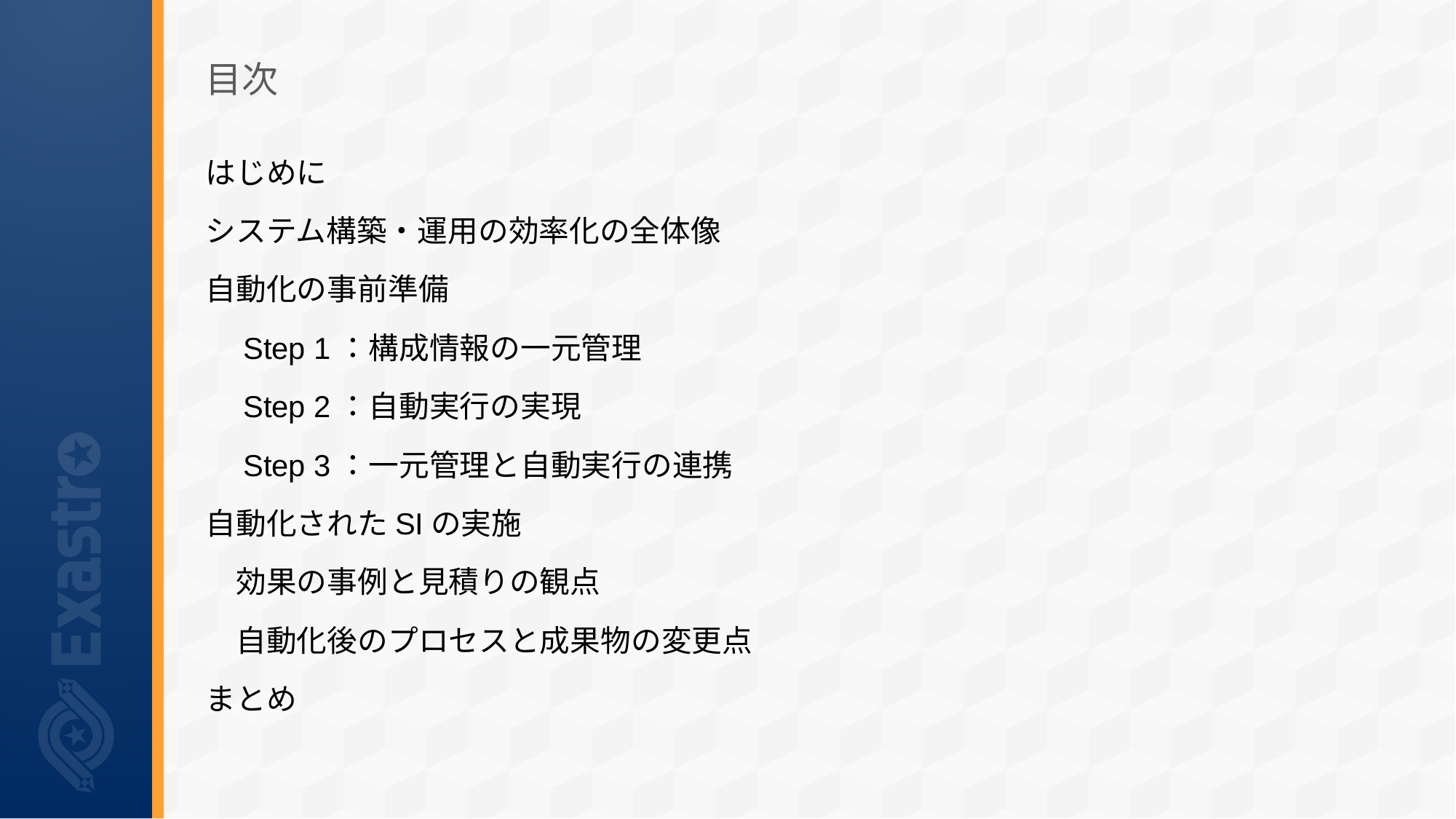

# 目次
はじめに
システム構築・運用の効率化の全体像
自動化の事前準備
　Step 1：構成情報の一元管理
　Step 2：自動実行の実現
　Step 3：一元管理と自動実行の連携
自動化されたSIの実施
　効果の事例と見積りの観点
　自動化後のプロセスと成果物の変更点
まとめ